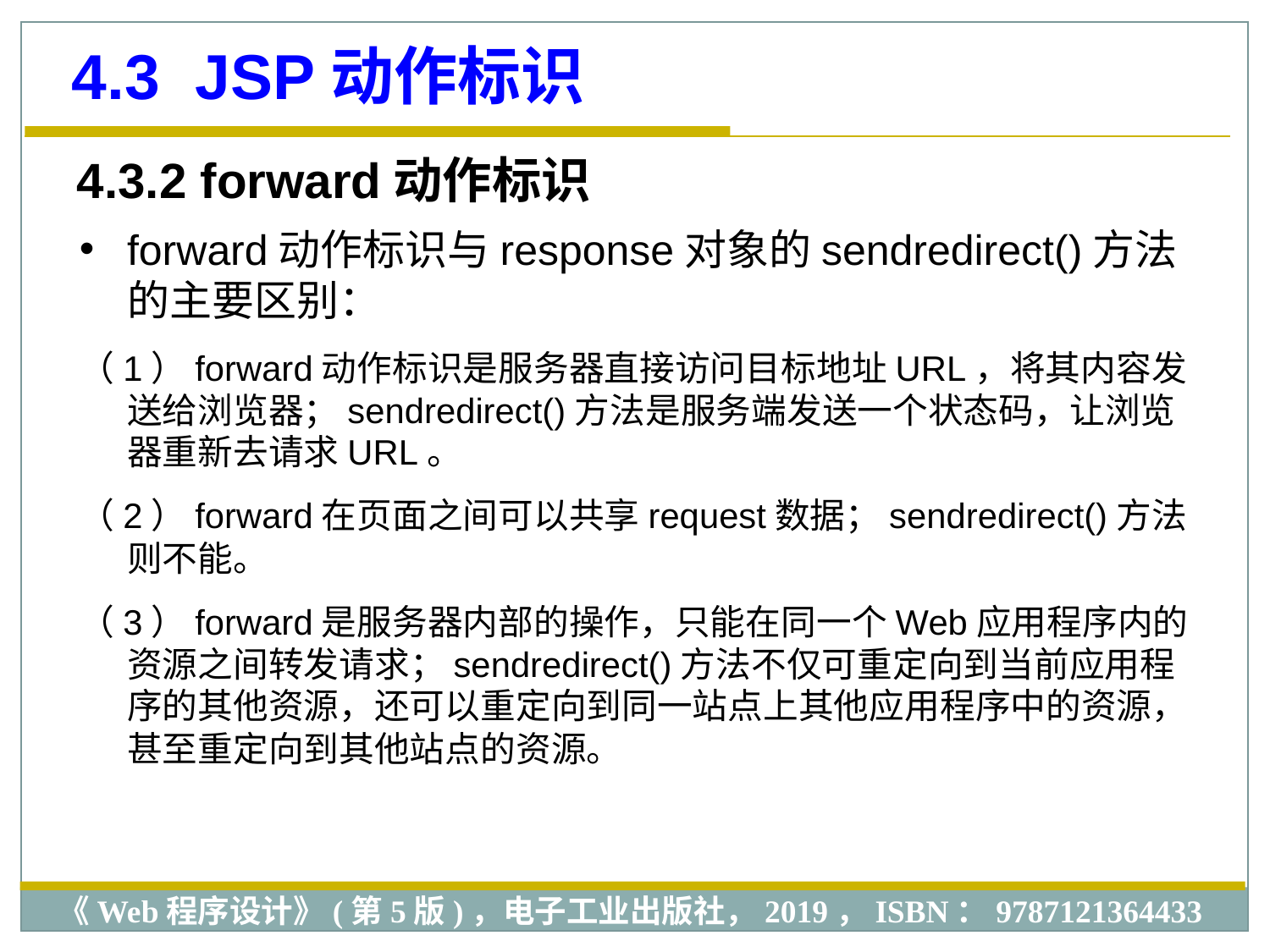

4.3  JSP动作标识
4.3.2 forward动作标识
forward动作标识与response对象的sendredirect()方法的主要区别：
（1）forward动作标识是服务器直接访问目标地址URL，将其内容发送给浏览器；sendredirect()方法是服务端发送一个状态码，让浏览器重新去请求URL。
（2）forward在页面之间可以共享request数据；sendredirect()方法则不能。
（3）forward是服务器内部的操作，只能在同一个Web应用程序内的资源之间转发请求；sendredirect()方法不仅可重定向到当前应用程序的其他资源，还可以重定向到同一站点上其他应用程序中的资源，甚至重定向到其他站点的资源。